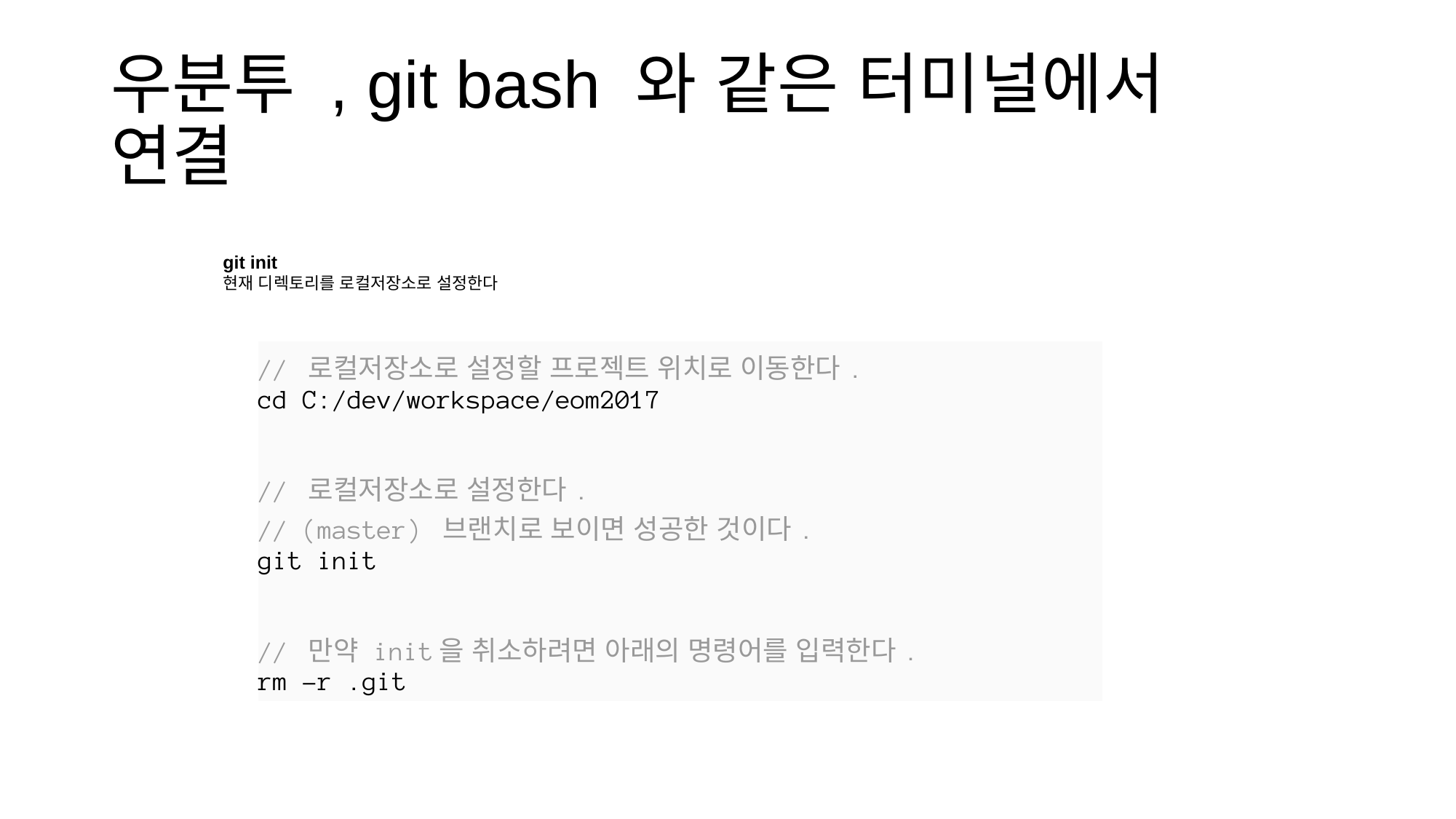

# 우분투 , git bash 와 같은 터미널에서 연결
git init
현재 디렉토리를 로컬저장소로 설정한다
| // 로컬저장소로 설정할 프로젝트 위치로 이동한다. cd C:/dev/workspace/eom2017 // 로컬저장소로 설정한다. // (master) 브랜치로 보이면 성공한 것이다. git init // 만약 init을 취소하려면 아래의 명령어를 입력한다. rm -r .git |
| --- |